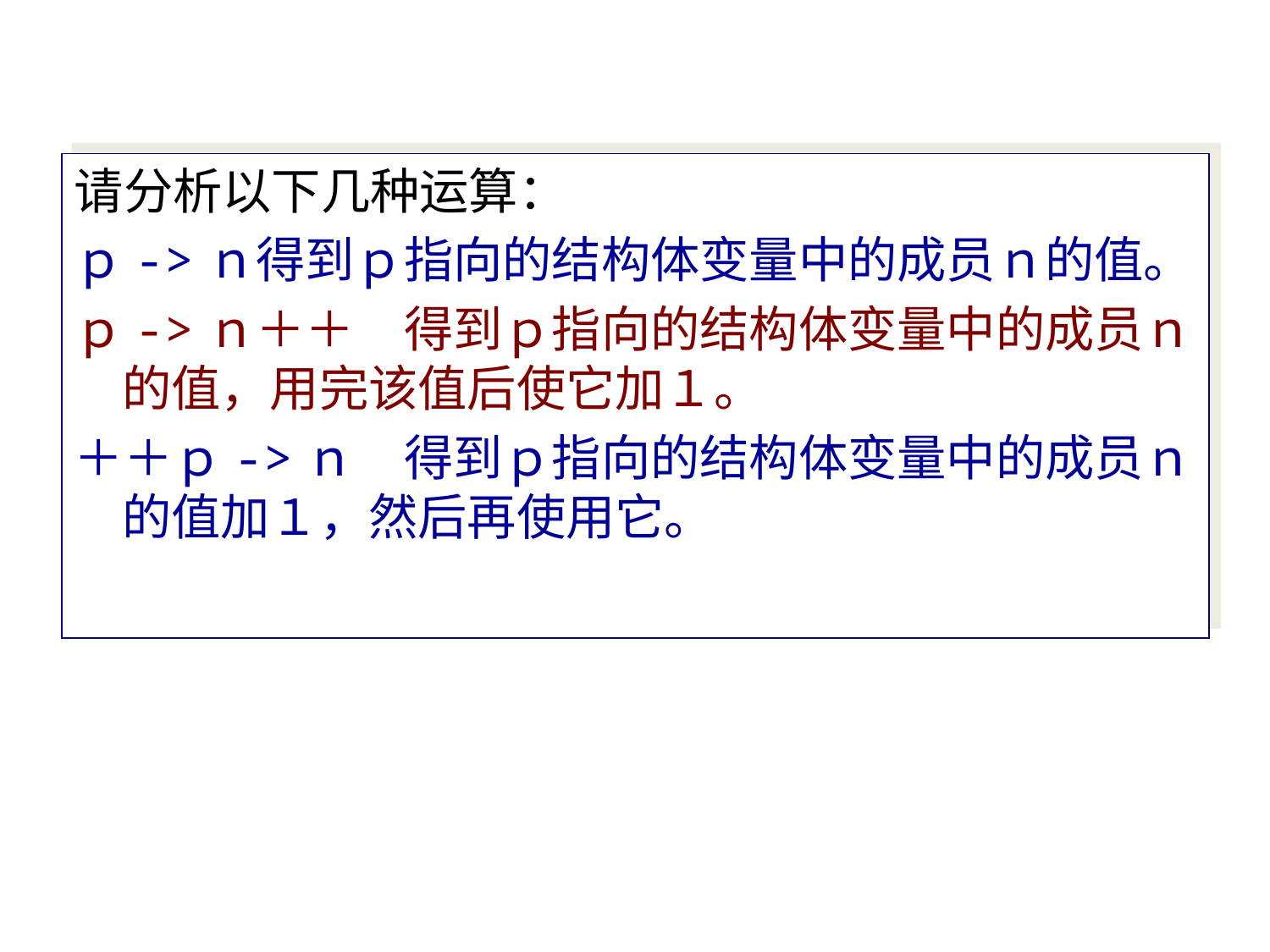

请分析以下几种运算：
ｐ->ｎ得到ｐ指向的结构体变量中的成员ｎ的值。
ｐ->ｎ＋＋　得到ｐ指向的结构体变量中的成员ｎ的值，用完该值后使它加１。
＋＋ｐ->ｎ　得到ｐ指向的结构体变量中的成员ｎ的值加１，然后再使用它。